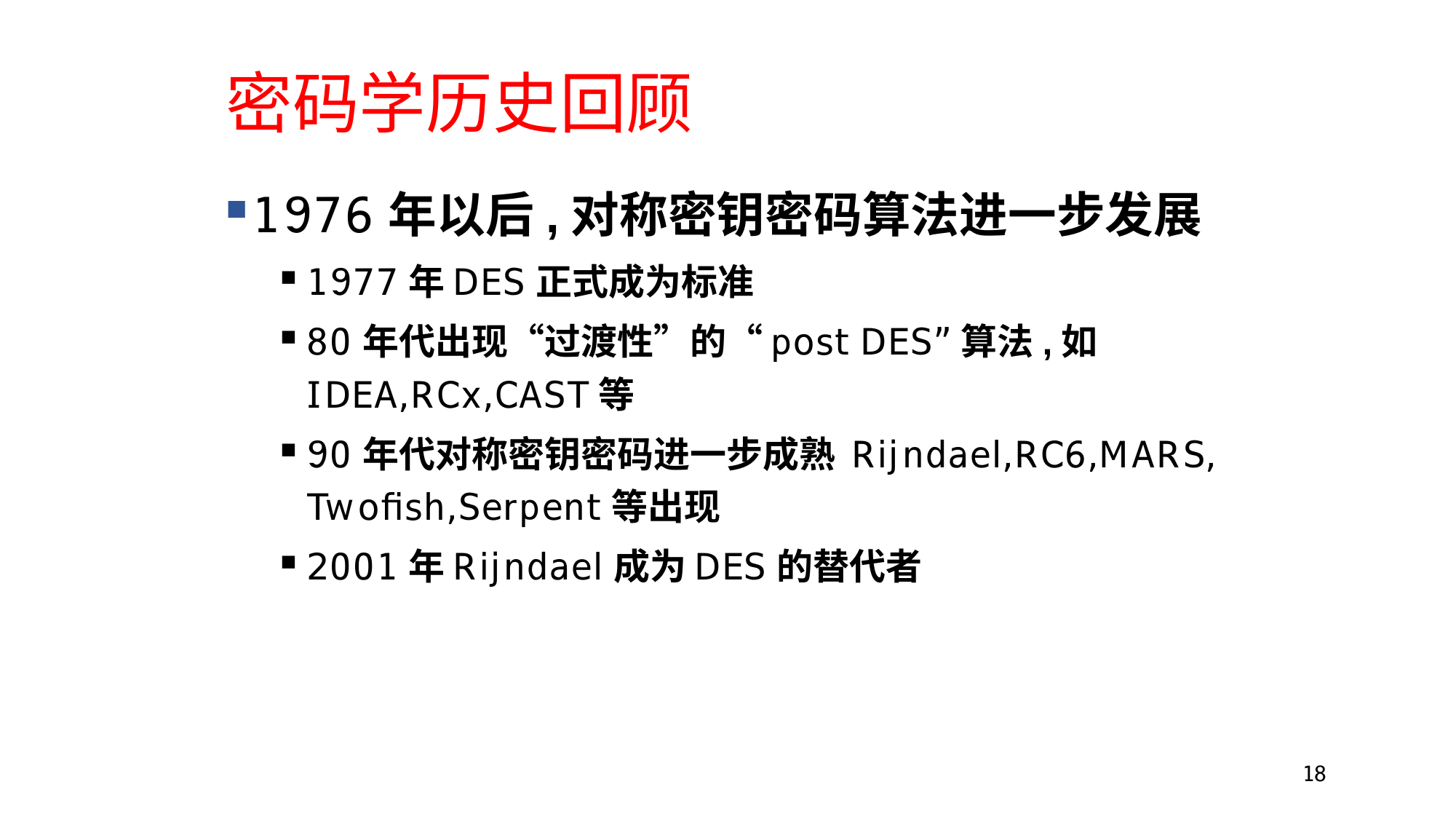

密码学历史回顾
1976年以后,对称密钥密码算法进一步发展
1977年DES正式成为标准
80年代出现“过渡性”的“post DES”算法,如IDEA,RCx,CAST等
90年代对称密钥密码进一步成熟 Rijndael,RC6,MARS, Twofish,Serpent等出现
2001年Rijndael成为DES的替代者

18